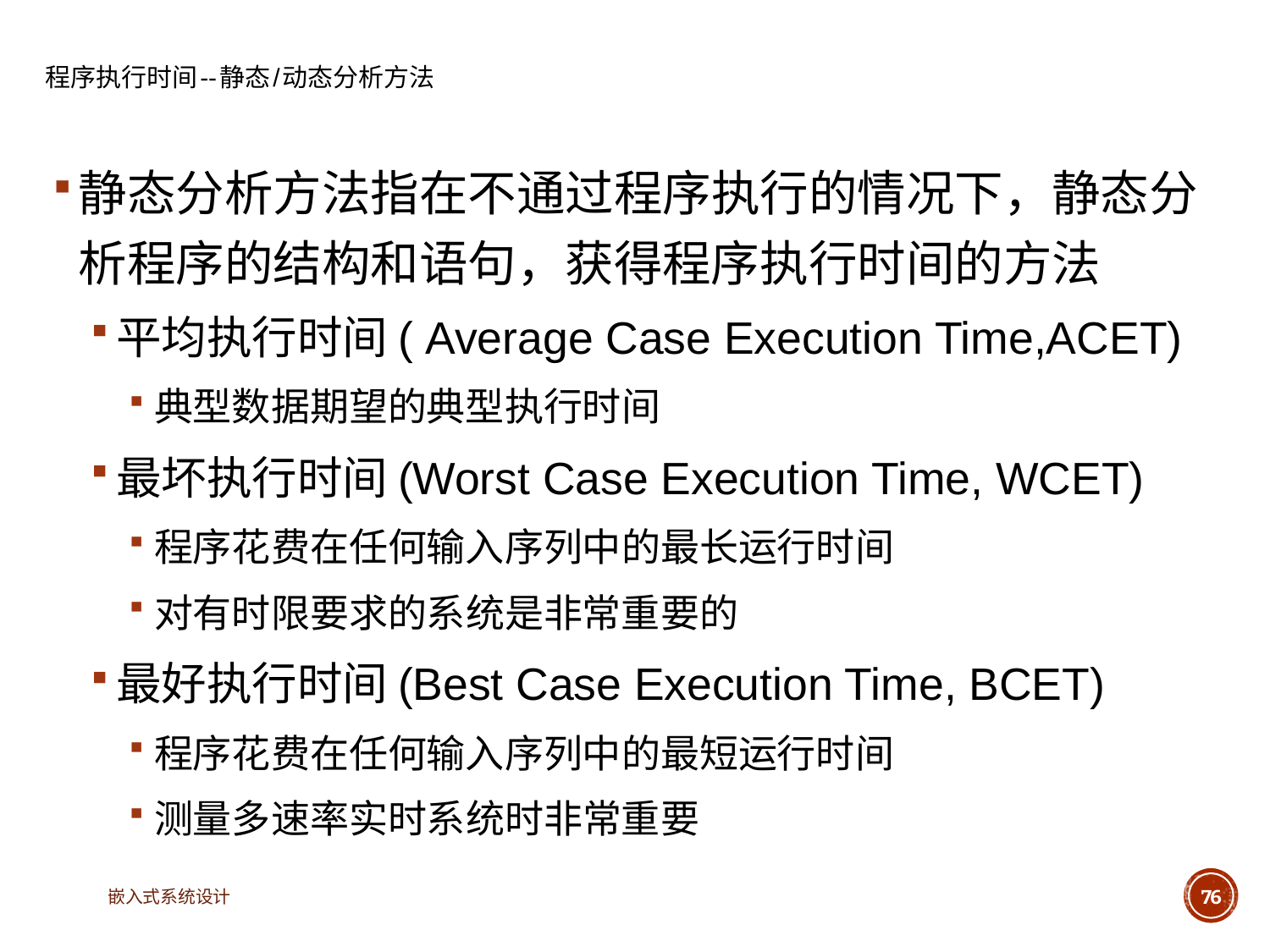

# 程序执行时间--静态/动态分析方法
静态分析方法指在不通过程序执行的情况下，静态分析程序的结构和语句，获得程序执行时间的方法
平均执行时间( Average Case Execution Time,ACET)
典型数据期望的典型执行时间
最坏执行时间(Worst Case Execution Time, WCET)
程序花费在任何输入序列中的最长运行时间
对有时限要求的系统是非常重要的
最好执行时间(Best Case Execution Time, BCET)
程序花费在任何输入序列中的最短运行时间
测量多速率实时系统时非常重要
嵌入式系统设计
76